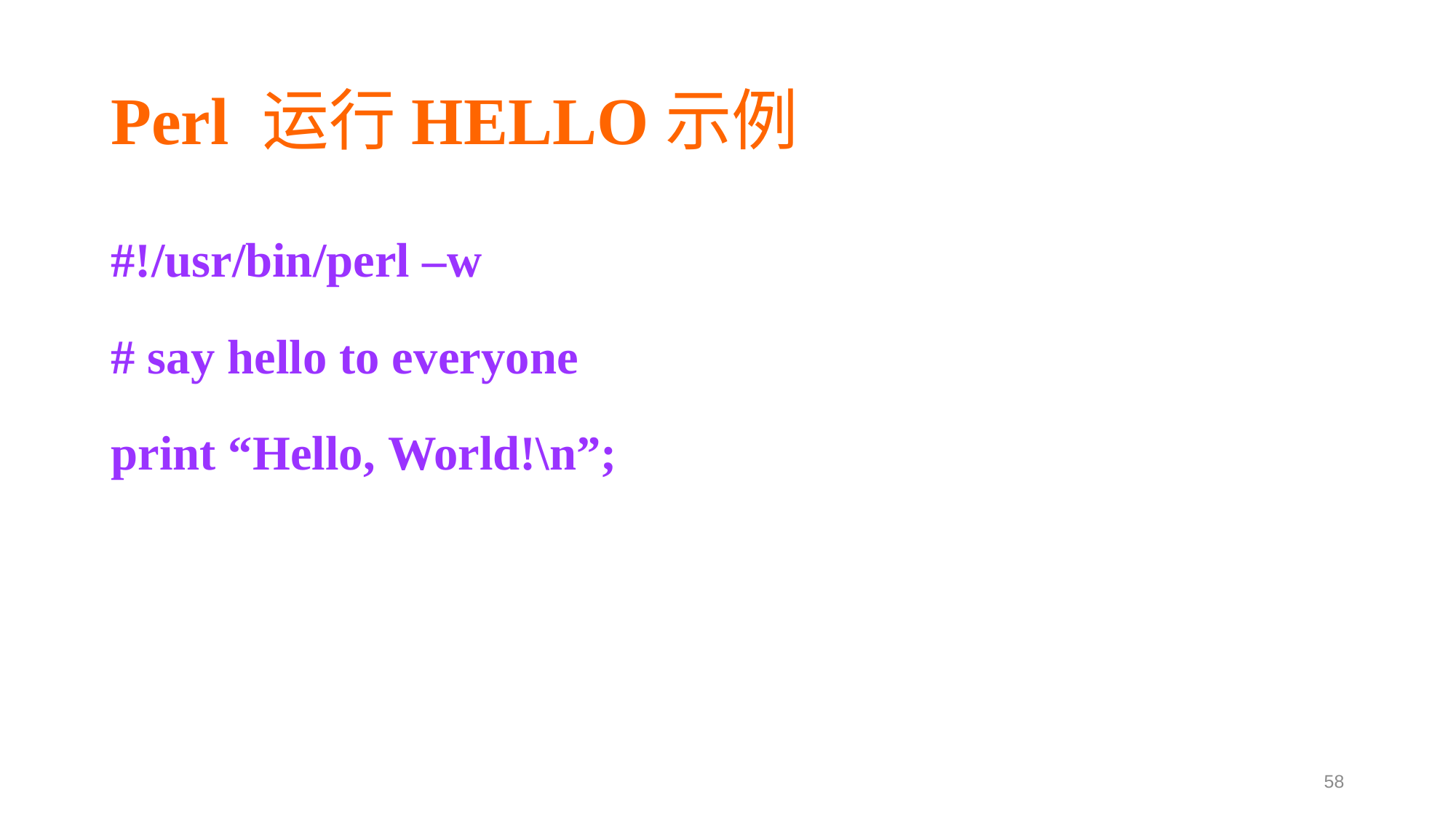

# Perl 运行HELLO示例
#!/usr/bin/perl –w

# say hello to everyone

print “Hello, World!\n”;
58